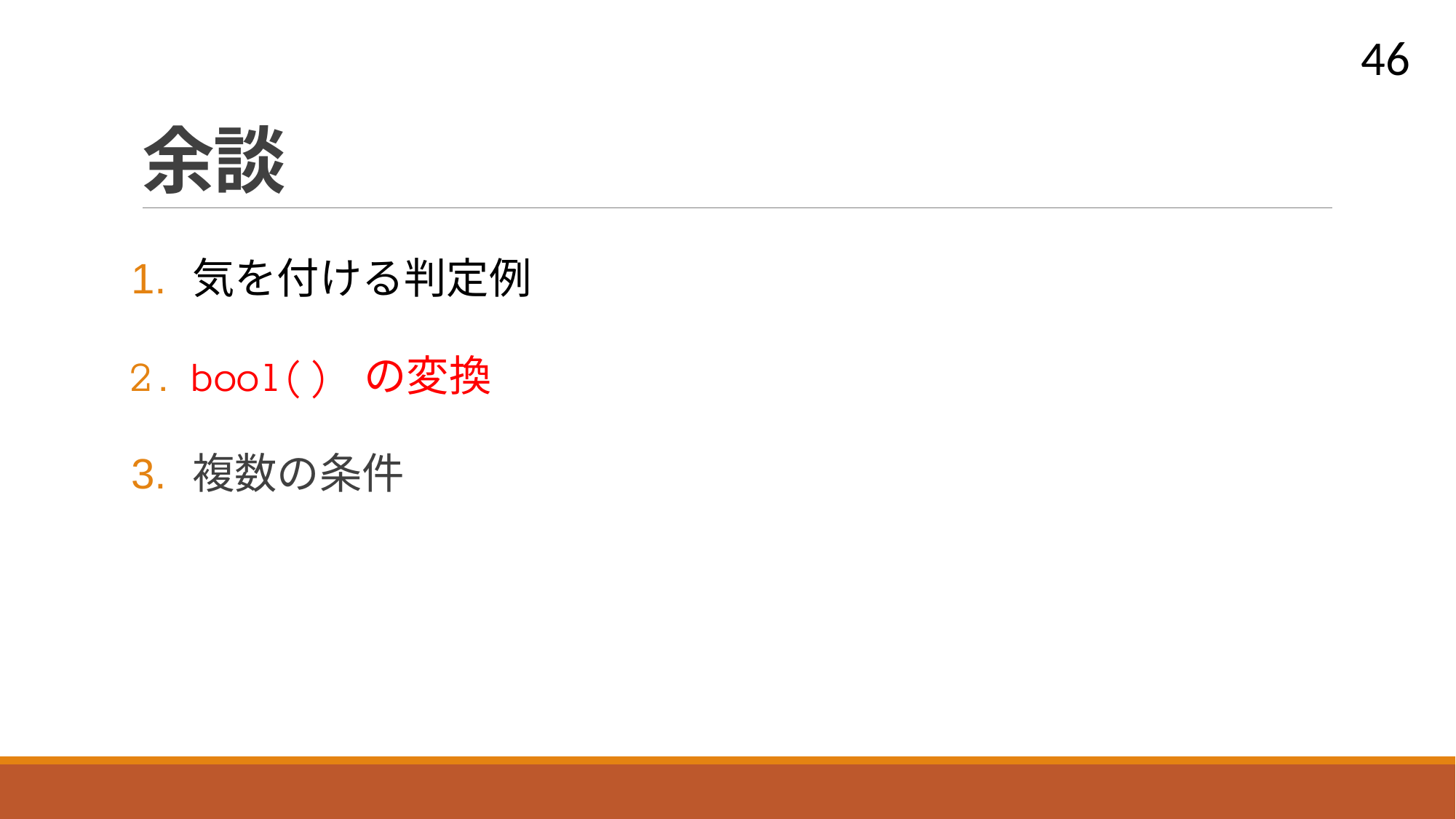

# 余談
46
気を付ける判定例
bool() の変換
複数の条件